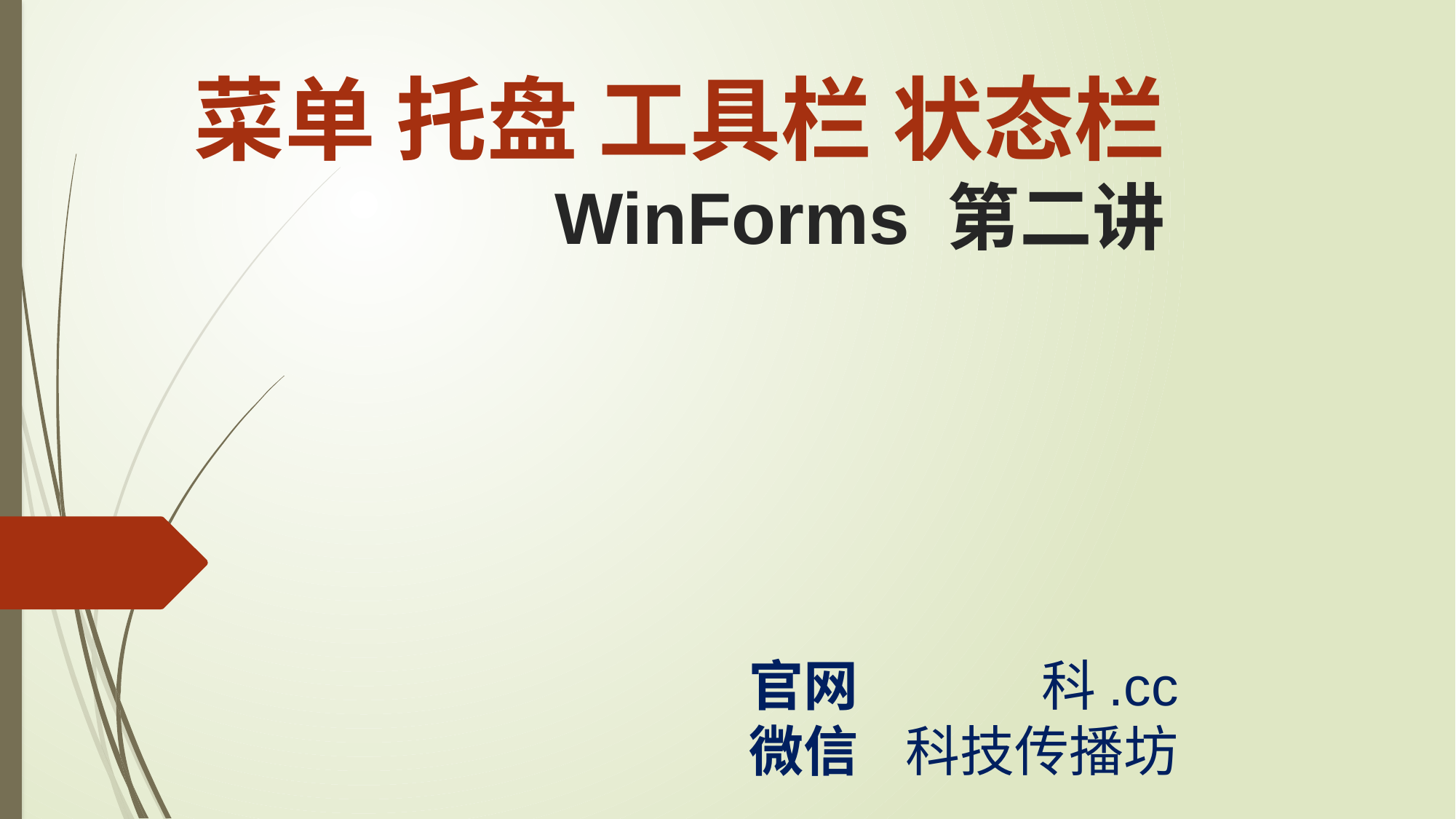

菜单 托盘 工具栏 状态栏
WinForms 第二讲
官网
微信
科.cc
科技传播坊